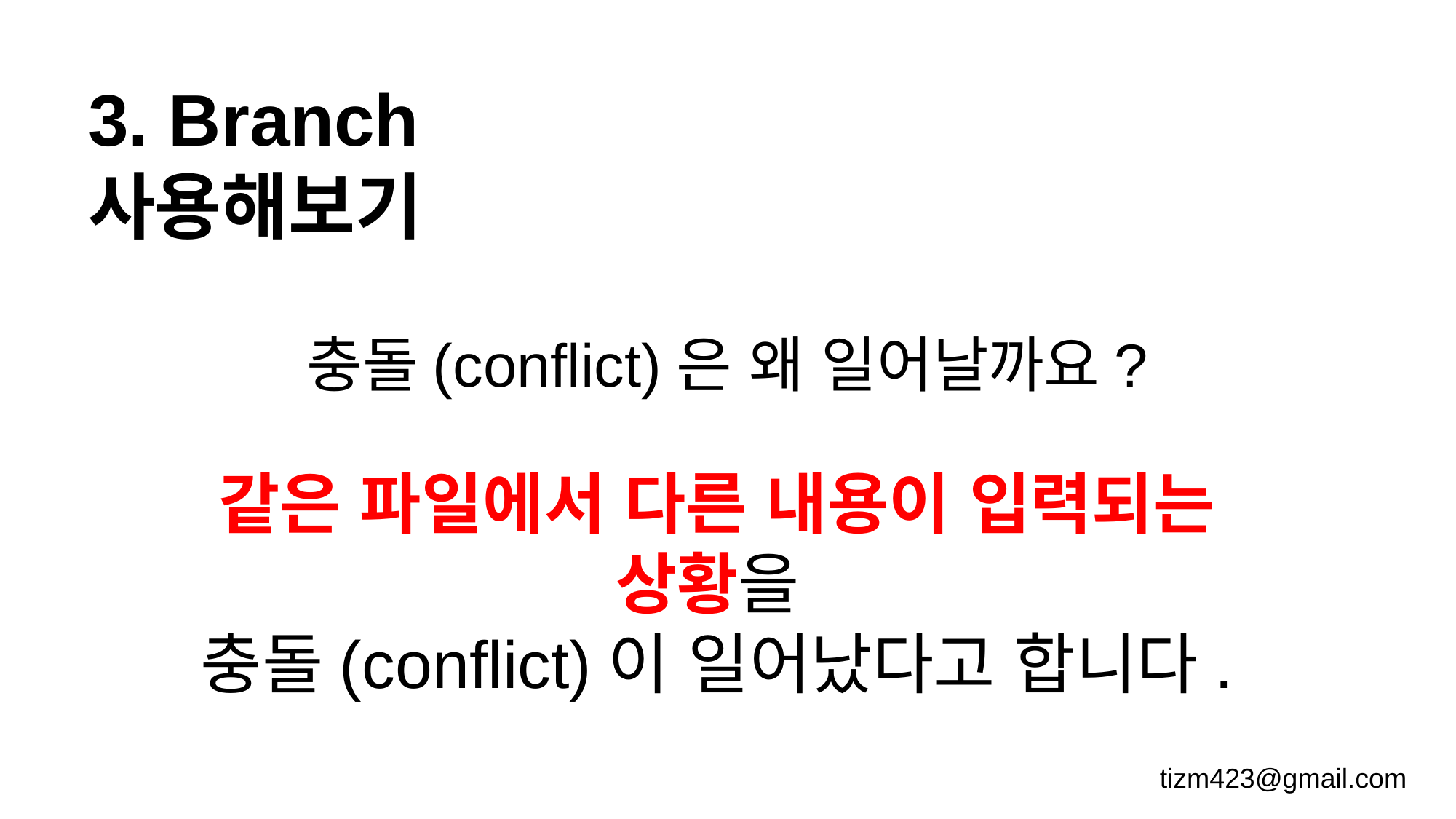

3. Branch 사용해보기
충돌(conflict)은 왜 일어날까요?
같은 파일에서 다른 내용이 입력되는 상황을
충돌(conflict)이 일어났다고 합니다.
tizm423@gmail.com